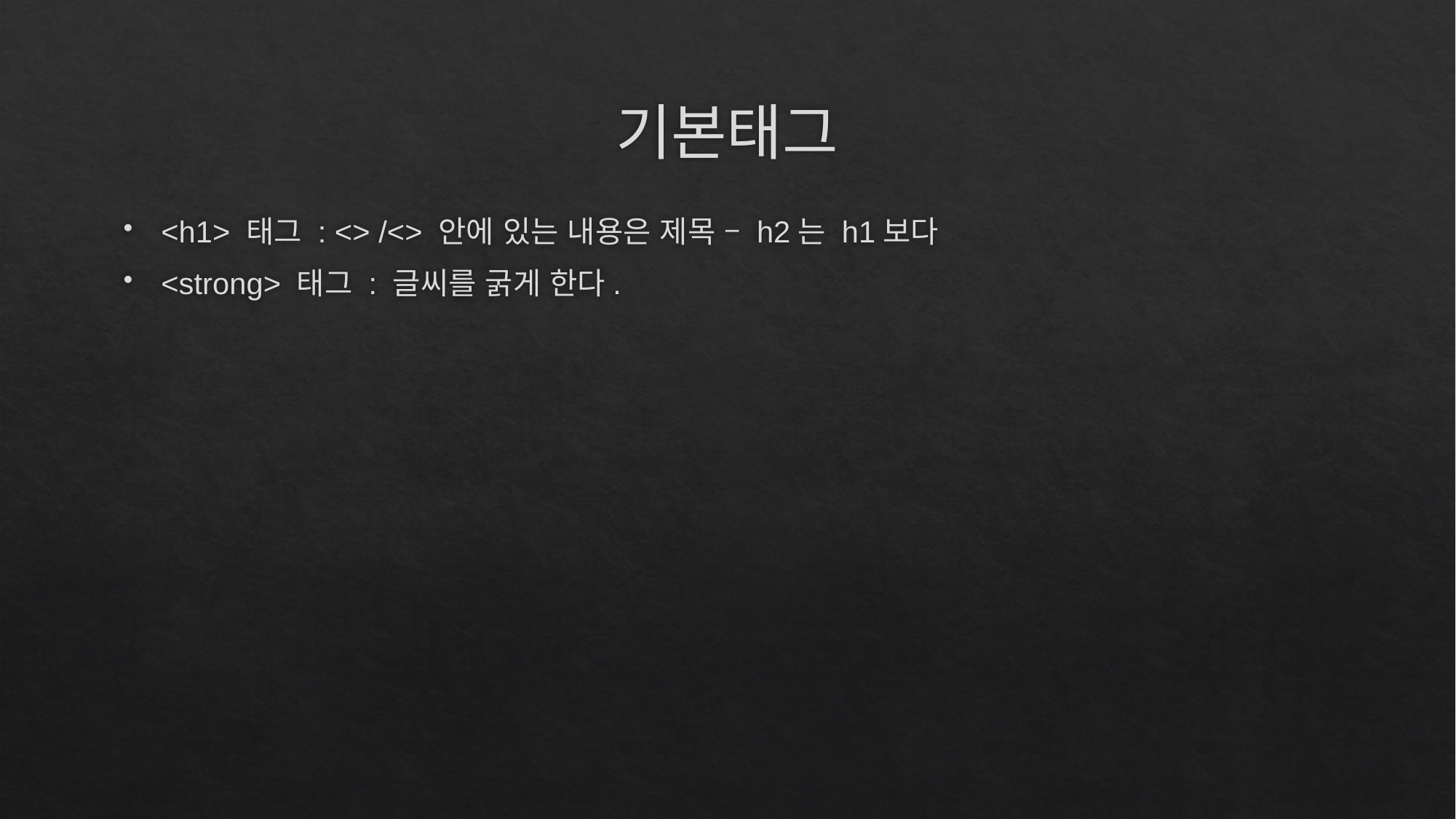

# 기본태그
<h1> 태그 : <> /<> 안에 있는 내용은 제목 – h2는 h1보다
<strong> 태그 : 글씨를 굵게 한다.